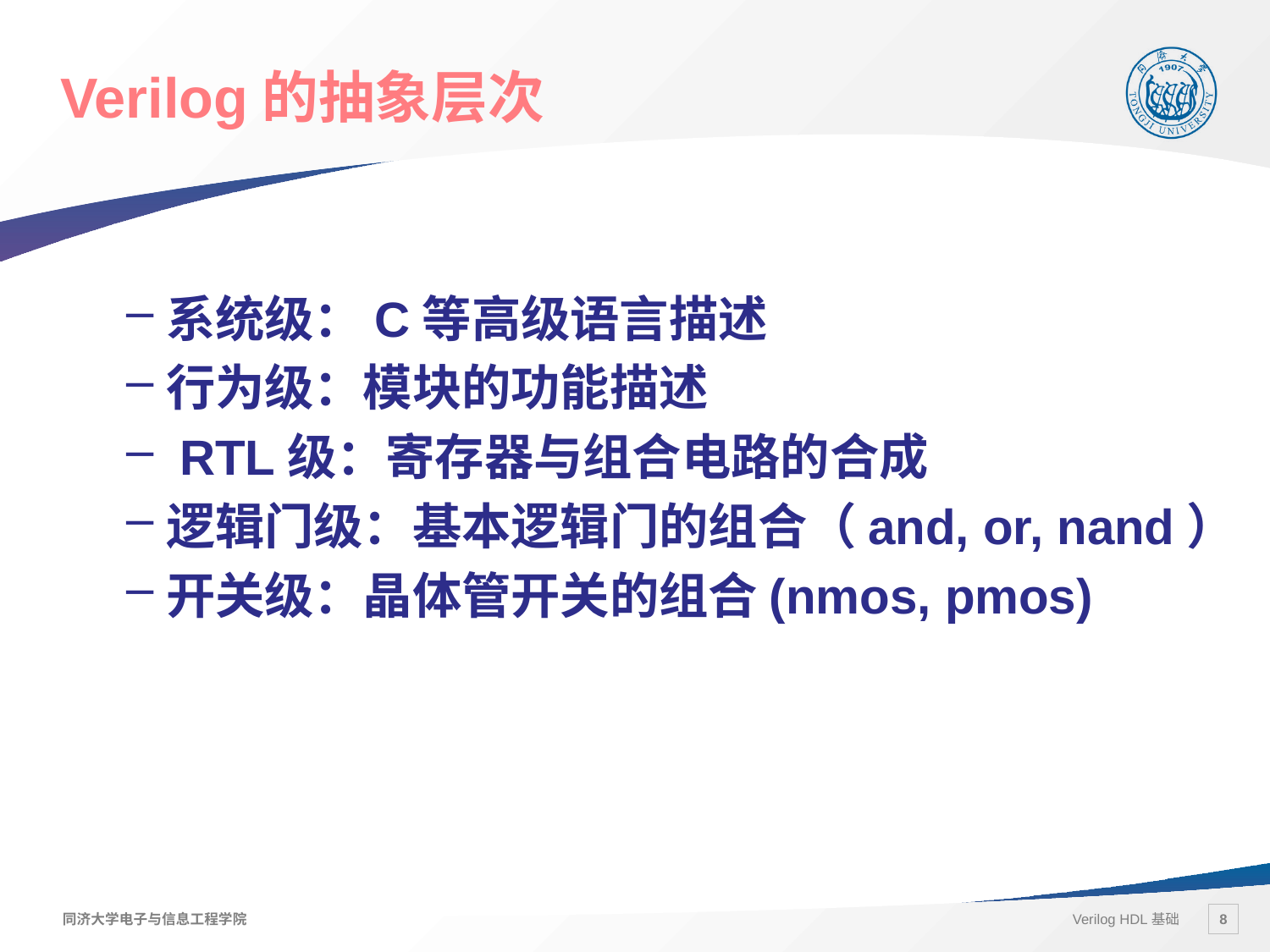

# Verilog的抽象层次

系统级：C等高级语言描述
行为级：模块的功能描述
 RTL级：寄存器与组合电路的合成
逻辑门级：基本逻辑门的组合（and, or, nand）
开关级：晶体管开关的组合(nmos, pmos)